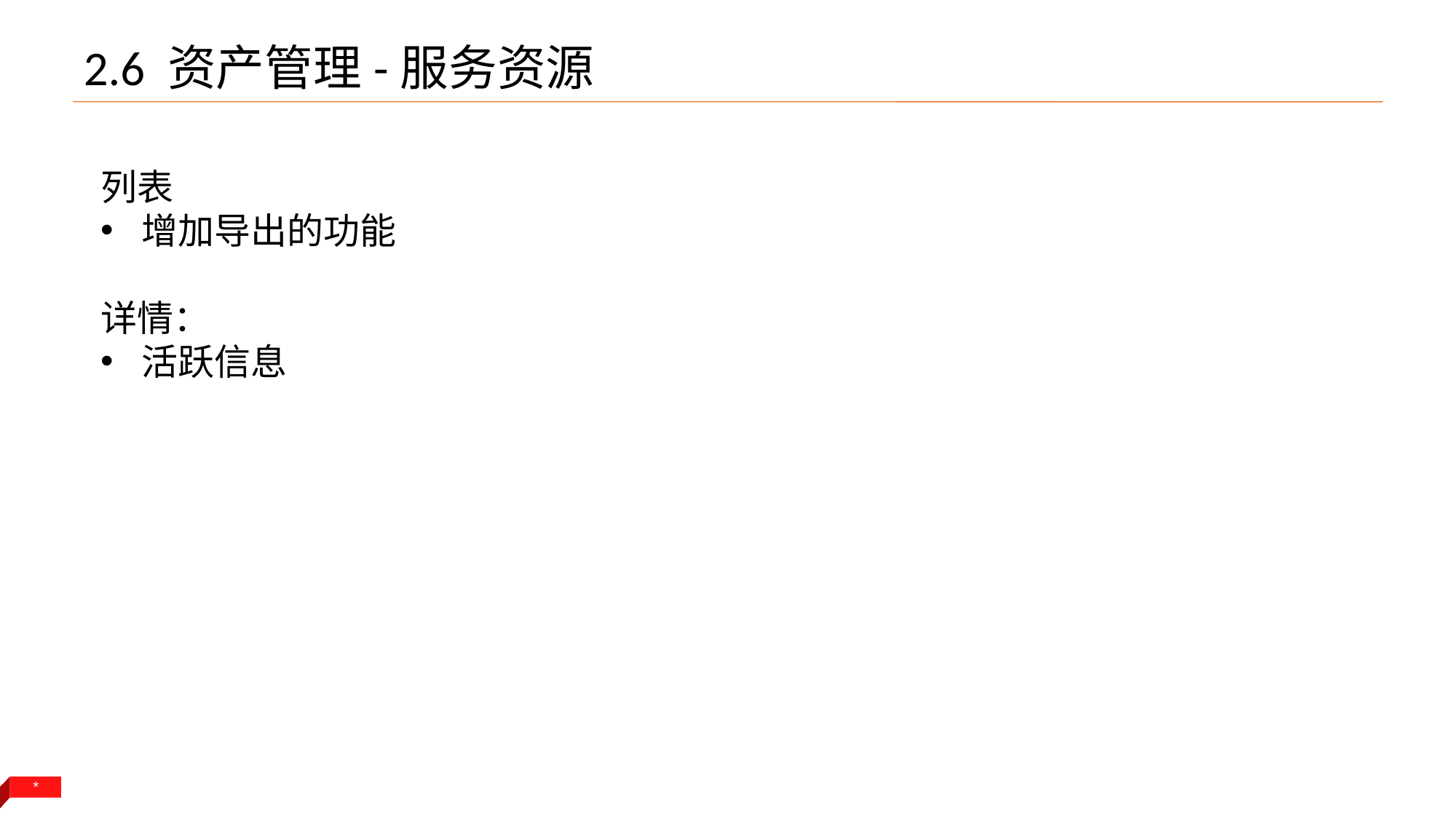

# 2.6 资产管理-服务资源

列表
增加导出的功能

详情：
活跃信息
*